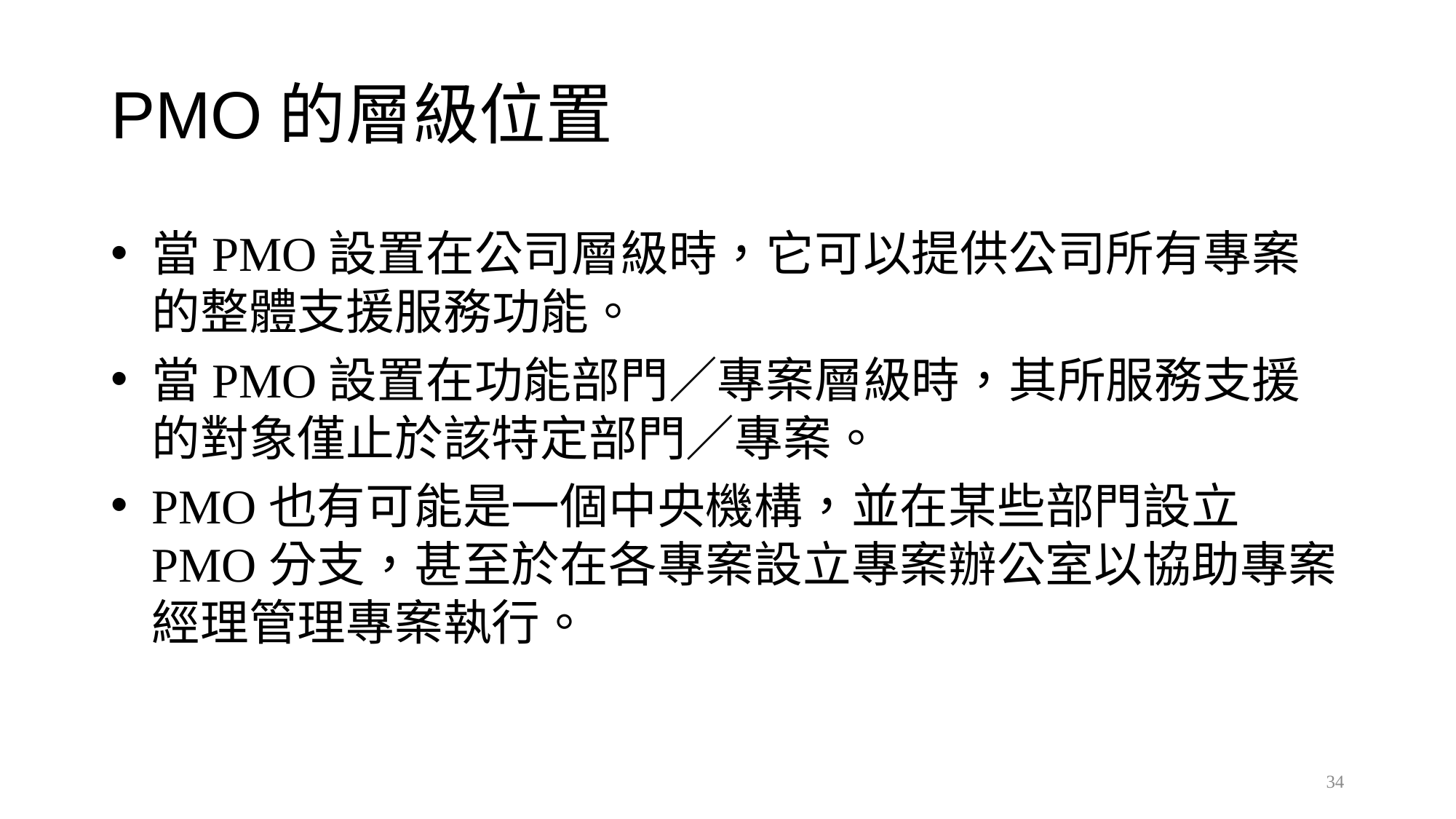

# PMO的層級位置
當PMO設置在公司層級時，它可以提供公司所有專案的整體支援服務功能。
當PMO設置在功能部門／專案層級時，其所服務支援的對象僅止於該特定部門／專案。
PMO也有可能是一個中央機構，並在某些部門設立PMO分支，甚至於在各專案設立專案辦公室以協助專案經理管理專案執行。

34